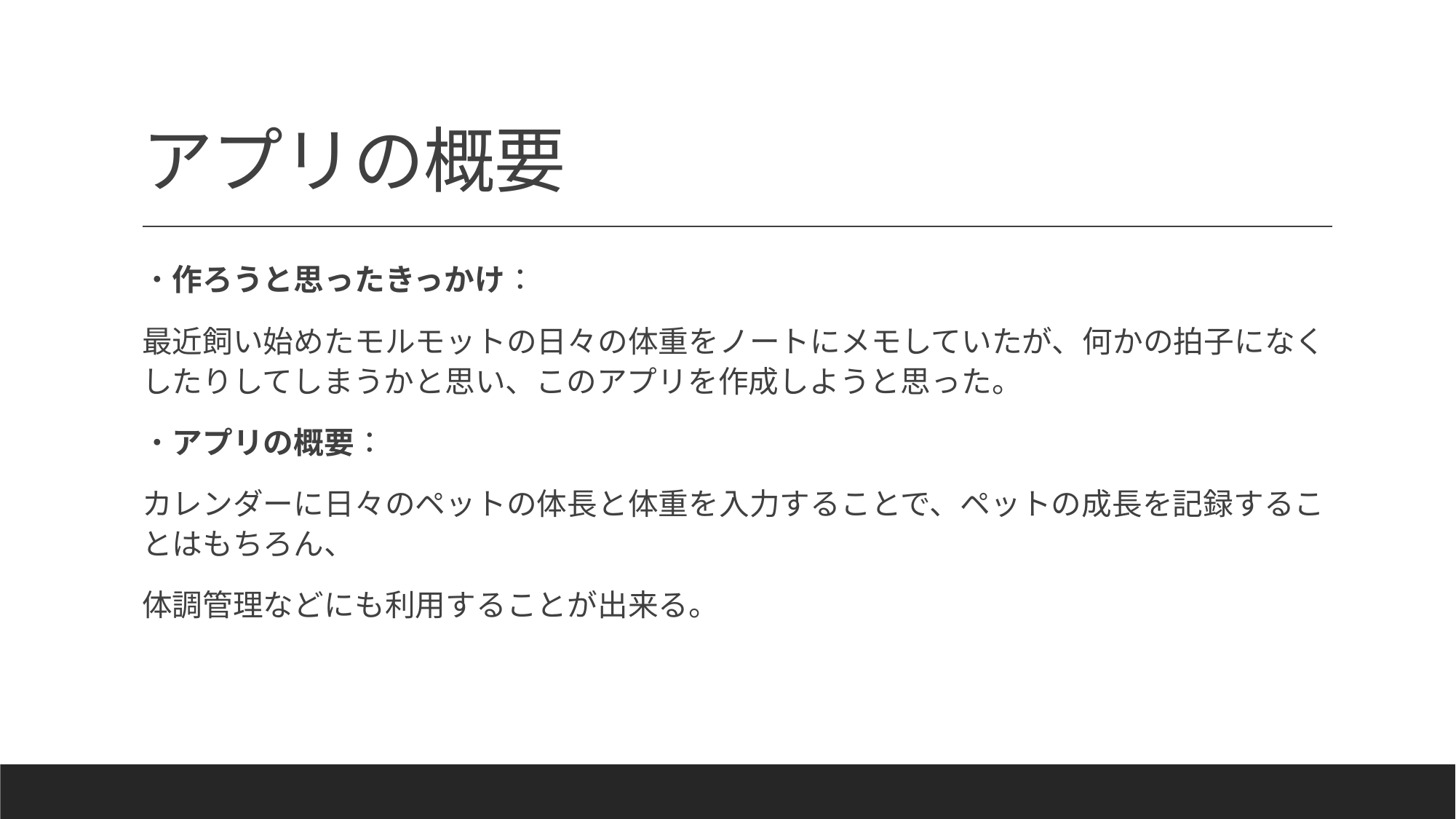

# アプリの概要
・作ろうと思ったきっかけ：
最近飼い始めたモルモットの日々の体重をノートにメモしていたが、何かの拍子になくしたりしてしまうかと思い、このアプリを作成しようと思った。
・アプリの概要：
カレンダーに日々のペットの体長と体重を入力することで、ペットの成長を記録することはもちろん、
体調管理などにも利用することが出来る。